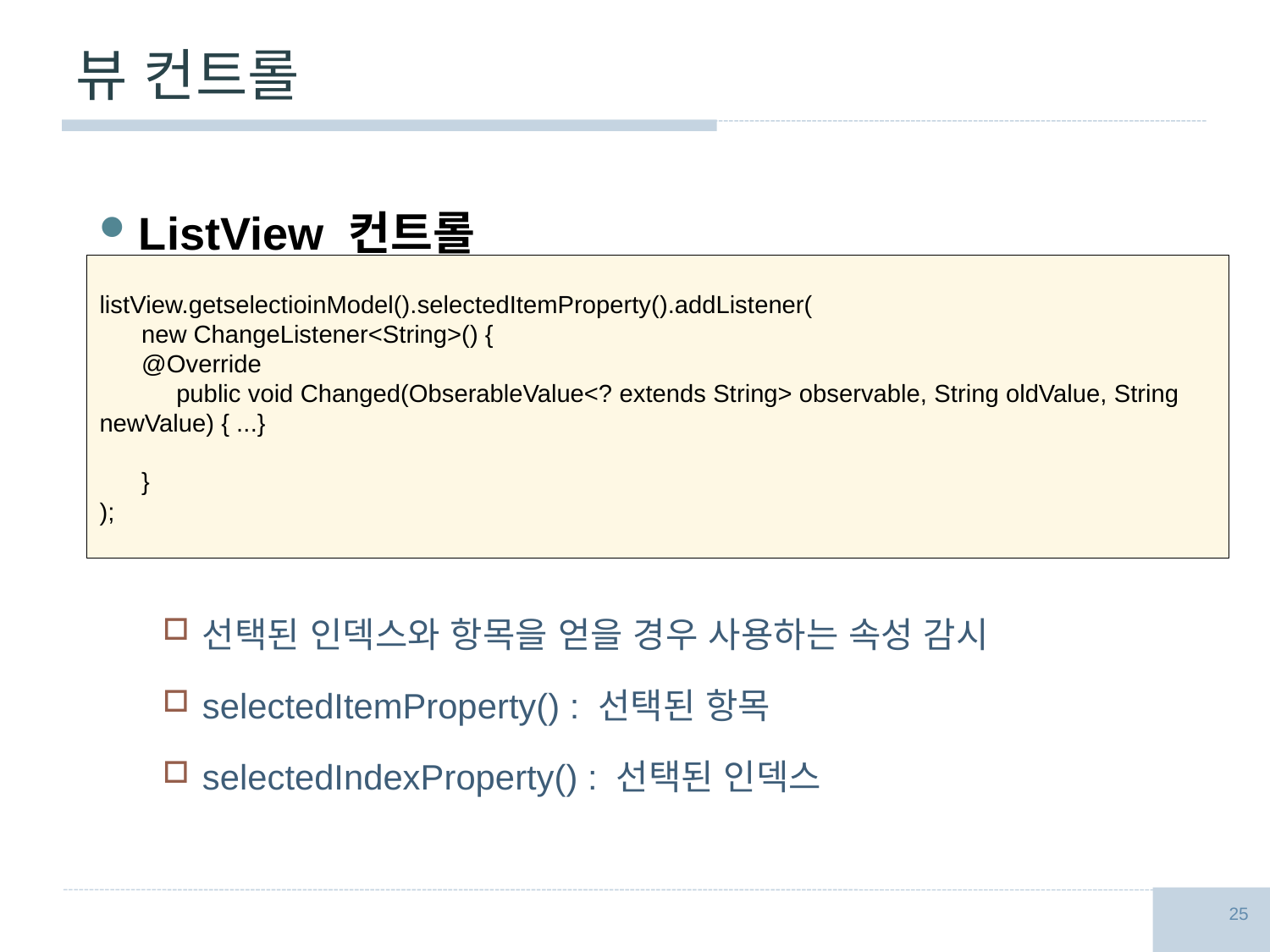

# 뷰 컨트롤
ListView 컨트롤

선택된 인덱스와 항목을 얻을 경우 사용하는 속성 감시
selectedItemProperty() : 선택된 항목
selectedIndexProperty() : 선택된 인덱스

listView.getselectioinModel().selectedItemProperty().addListener(
      new ChangeListener<String>() {
      @Override
           public void Changed(ObserableValue<? extends String> observable, String oldValue, String newValue) { ...}

      }
);